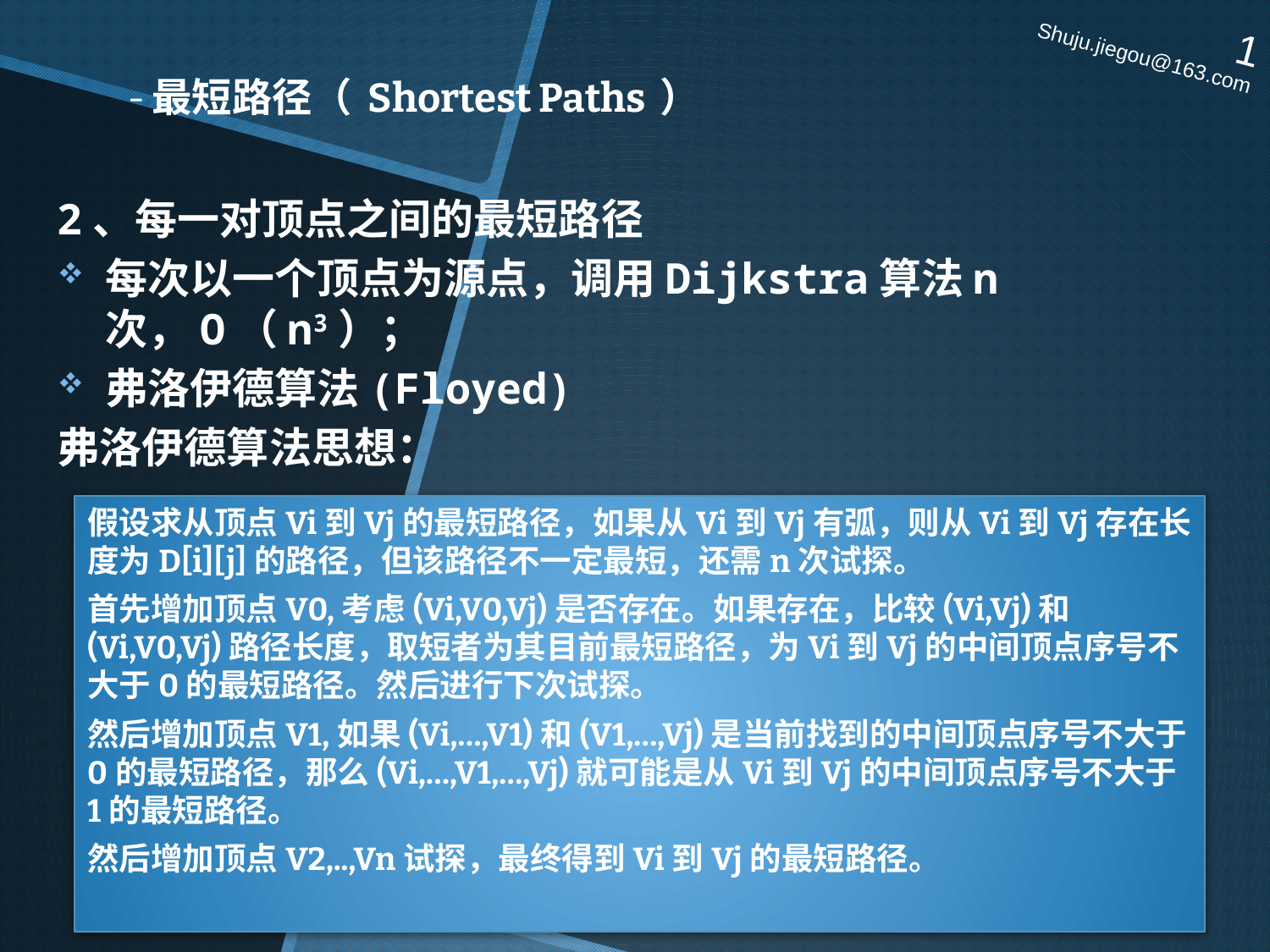

1
# -最短路径（ Shortest Paths ）
Shuju.jiegou@163.com
2、每一对顶点之间的最短路径
每次以一个顶点为源点，调用Dijkstra算法n次，O（n3）；
弗洛伊德算法(Floyed)
弗洛伊德算法思想：
假设求从顶点Vi到Vj的最短路径，如果从Vi到Vj有弧，则从Vi到Vj存在长度为D[i][j]的路径，但该路径不一定最短，还需n次试探。
首先增加顶点V0,考虑(Vi,V0,Vj)是否存在。如果存在，比较(Vi,Vj)和(Vi,V0,Vj)路径长度，取短者为其目前最短路径，为Vi到Vj的中间顶点序号不大于0的最短路径。然后进行下次试探。
然后增加顶点V1,如果(Vi,…,V1)和(V1,…,Vj)是当前找到的中间顶点序号不大于0的最短路径，那么(Vi,…,V1,…,Vj)就可能是从Vi到Vj的中间顶点序号不大于1的最短路径。
然后增加顶点V2,..,Vn试探，最终得到Vi到Vj的最短路径。

电子科技.计算机学院.数据结构与算法